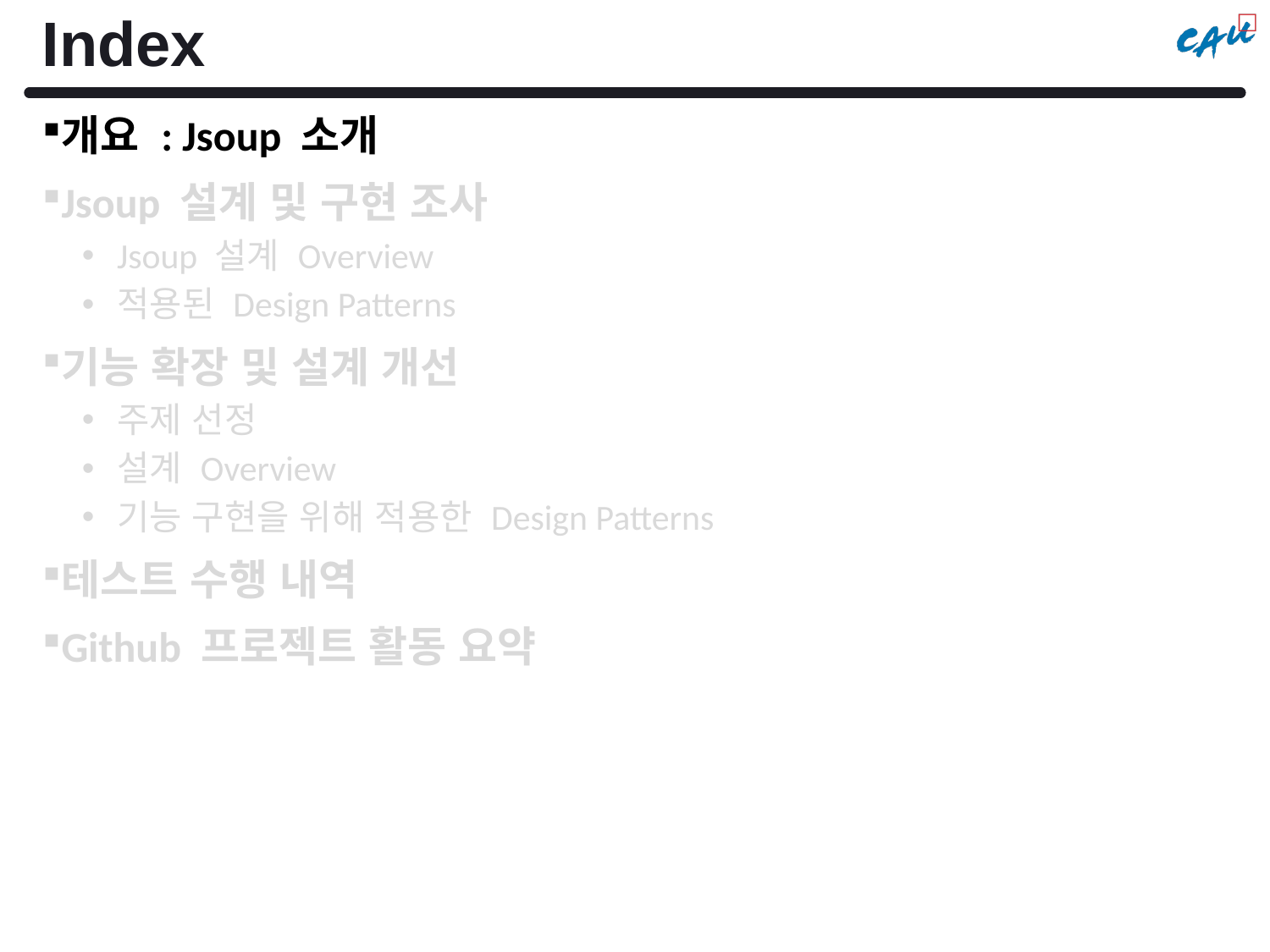

# Index
개요 : Jsoup 소개
Jsoup 설계 및 구현 조사
Jsoup 설계 Overview
적용된 Design Patterns
기능 확장 및 설계 개선
주제 선정
설계 Overview
기능 구현을 위해 적용한 Design Patterns
테스트 수행 내역
Github 프로젝트 활동 요약